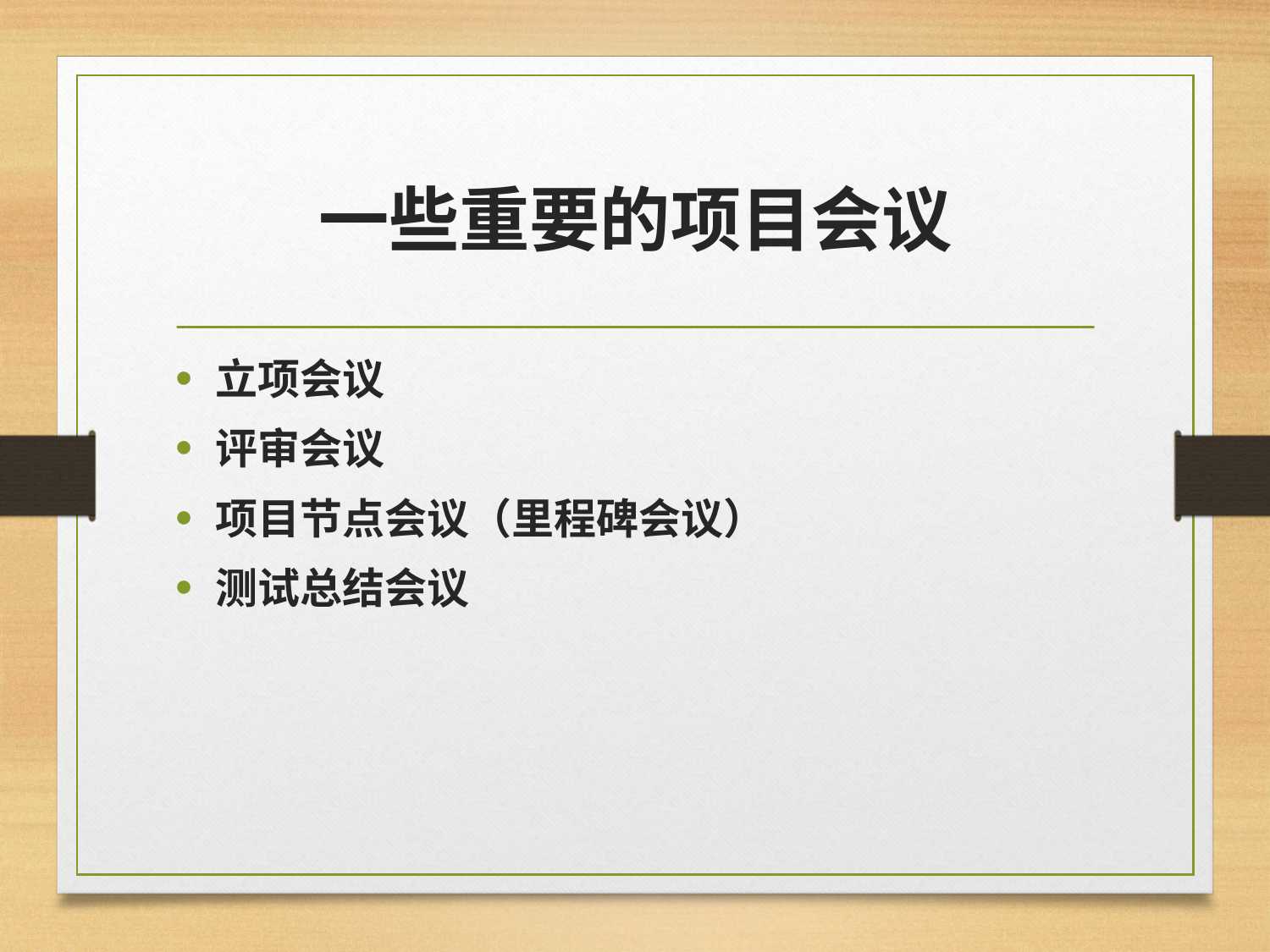

# 一些重要的项目会议
立项会议
评审会议
项目节点会议（里程碑会议）
测试总结会议